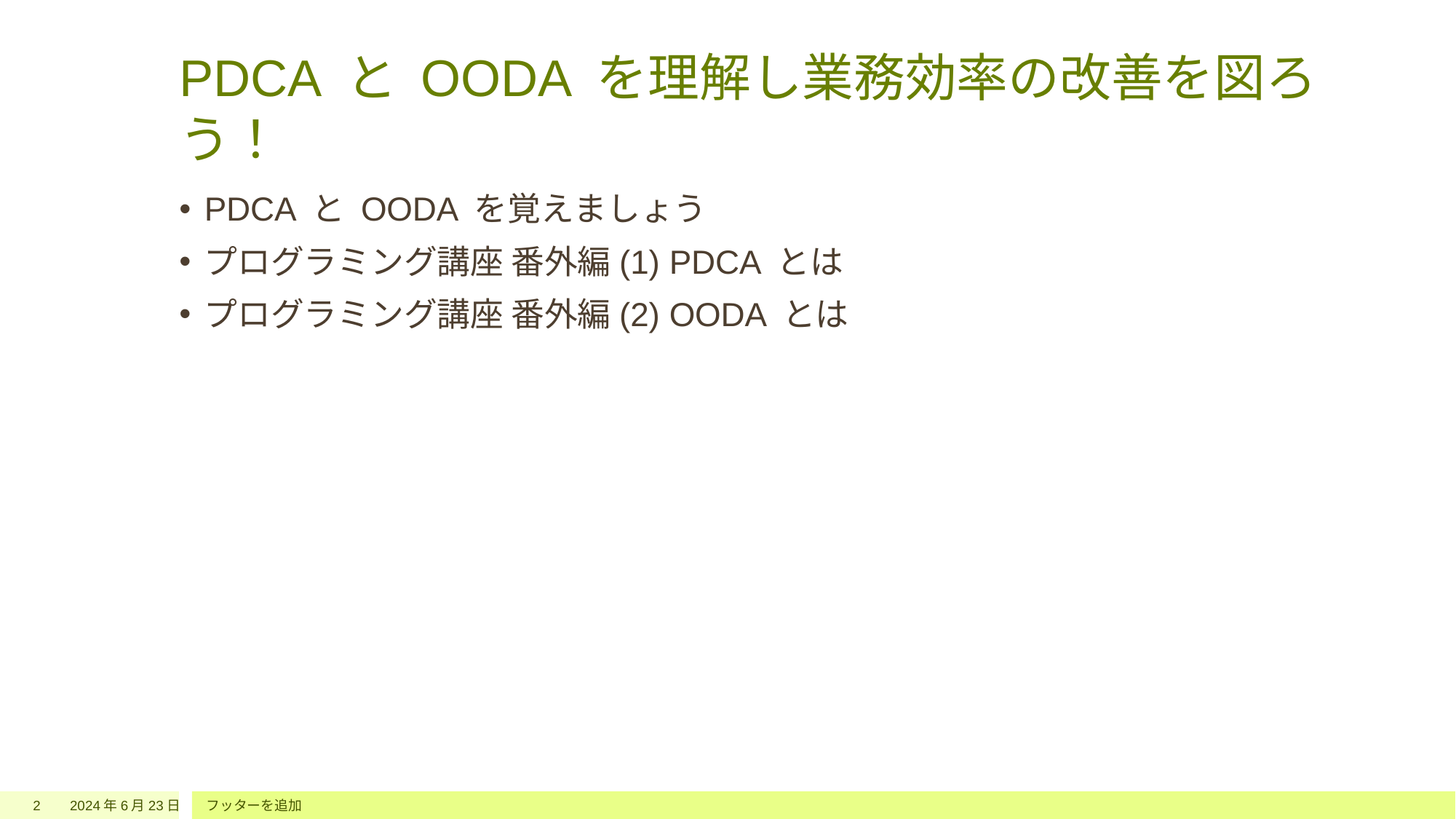

# PDCA と OODA を理解し業務効率の改善を図ろう！
PDCA と OODA を覚えましょう
プログラミング講座 番外編(1) PDCA とは
プログラミング講座 番外編(2) OODA とは
2
2024年6月23日
フッターを追加